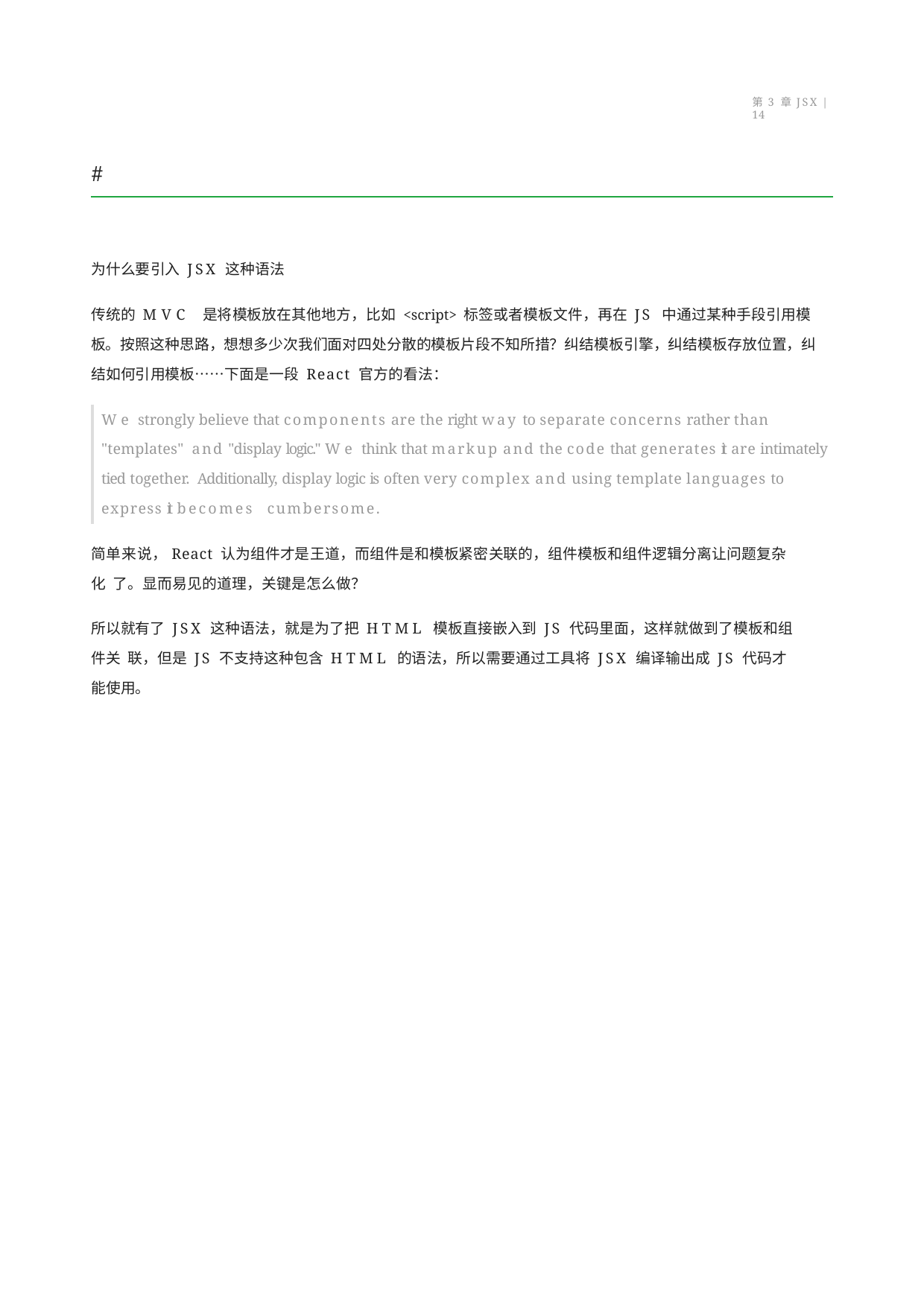

第 3 章 JSX | 14
#

为什么要引入 JSX 这种语法

传统的 MVC 是将模板放在其他地方，比如 <script> 标签或者模板文件，再在 JS 中通过某种手段引用模  板。按照这种思路，想想多少次我们面对四处分散的模板片段不知所措？纠结模板引擎，纠结模板存放位置，纠  结如何引用模板……下面是一段 React 官方的看法：

We strongly believe that components are the right way to separate concerns rather than "templates"  and "display logic." We think that markup and the code that generates it are intimately tied together.  Additionally, display logic is often very complex and using template languages to express it becomes  cumbersome.

简单来说，React 认为组件才是王道，而组件是和模板紧密关联的，组件模板和组件逻辑分离让问题复杂化  了。显而易见的道理，关键是怎么做？

所以就有了 JSX 这种语法，就是为了把 HTML 模板直接嵌入到 JS 代码里面，这样就做到了模板和组件关  联，但是 JS 不支持这种包含 HTML 的语法，所以需要通过工具将 JSX 编译输出成 JS 代码才能使用。